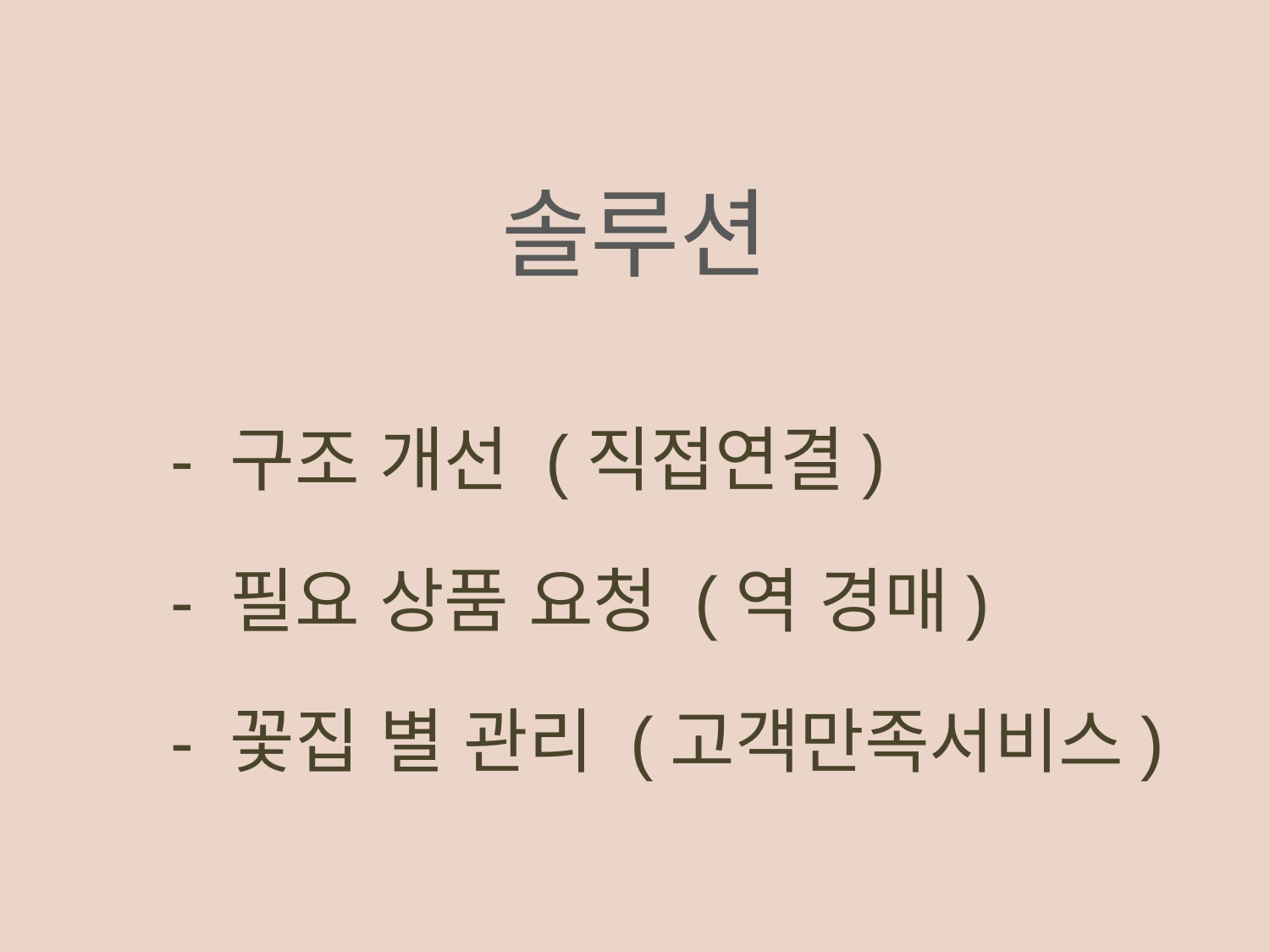

솔루션
        - 구조 개선 (직접연결)
        - 필요 상품 요청 (역 경매)
        - 꽃집 별 관리 (고객만족서비스)